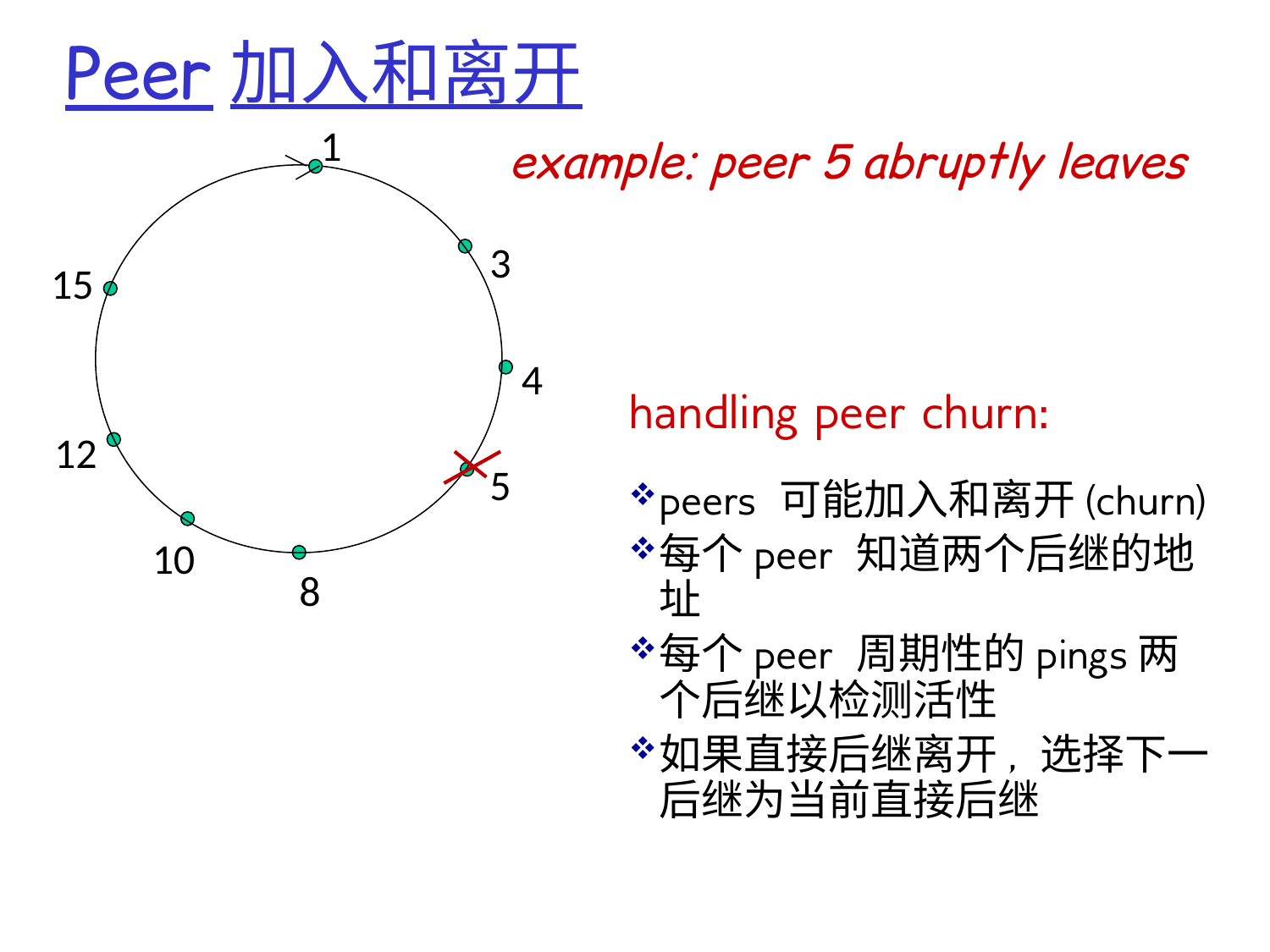

# Peer加入和离开
1

3

15

4

12

5

10

8
example: peer 5 abruptly leaves

handling peer churn:
peers 可能加入和离开(churn)
每个peer 知道两个后继的地址
每个peer 周期性的pings两个后继以检测活性
如果直接后继离开, 选择下一后继为当前直接后继